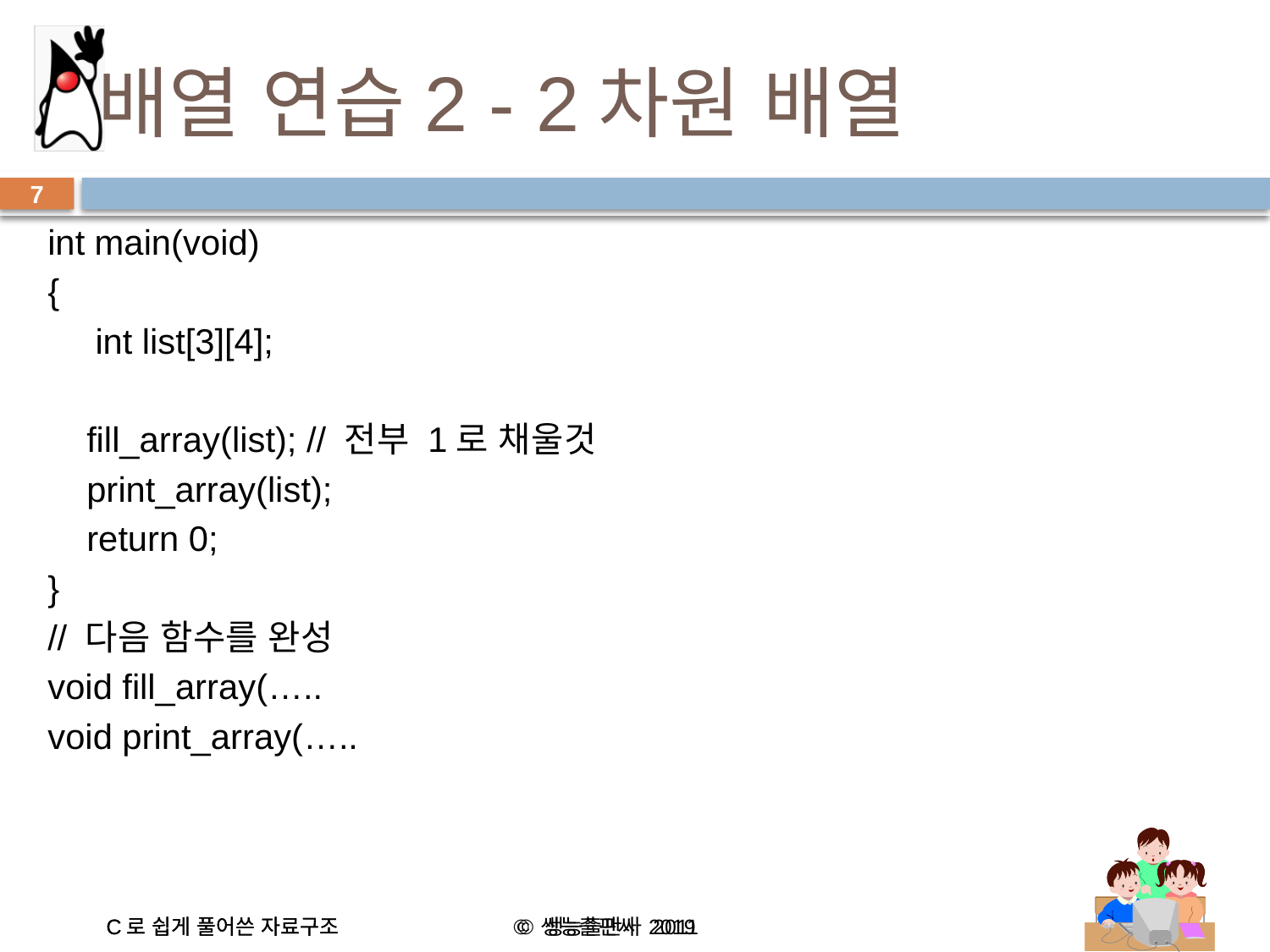

7
# 배열 연습2 - 2차원 배열

int main(void)
{
	int list[3][4];

    fill_array(list); // 전부 1로 채울것
    print_array(list);
    return 0;
}
// 다음 함수를 완성
void fill_array(…..
void print_array(…..